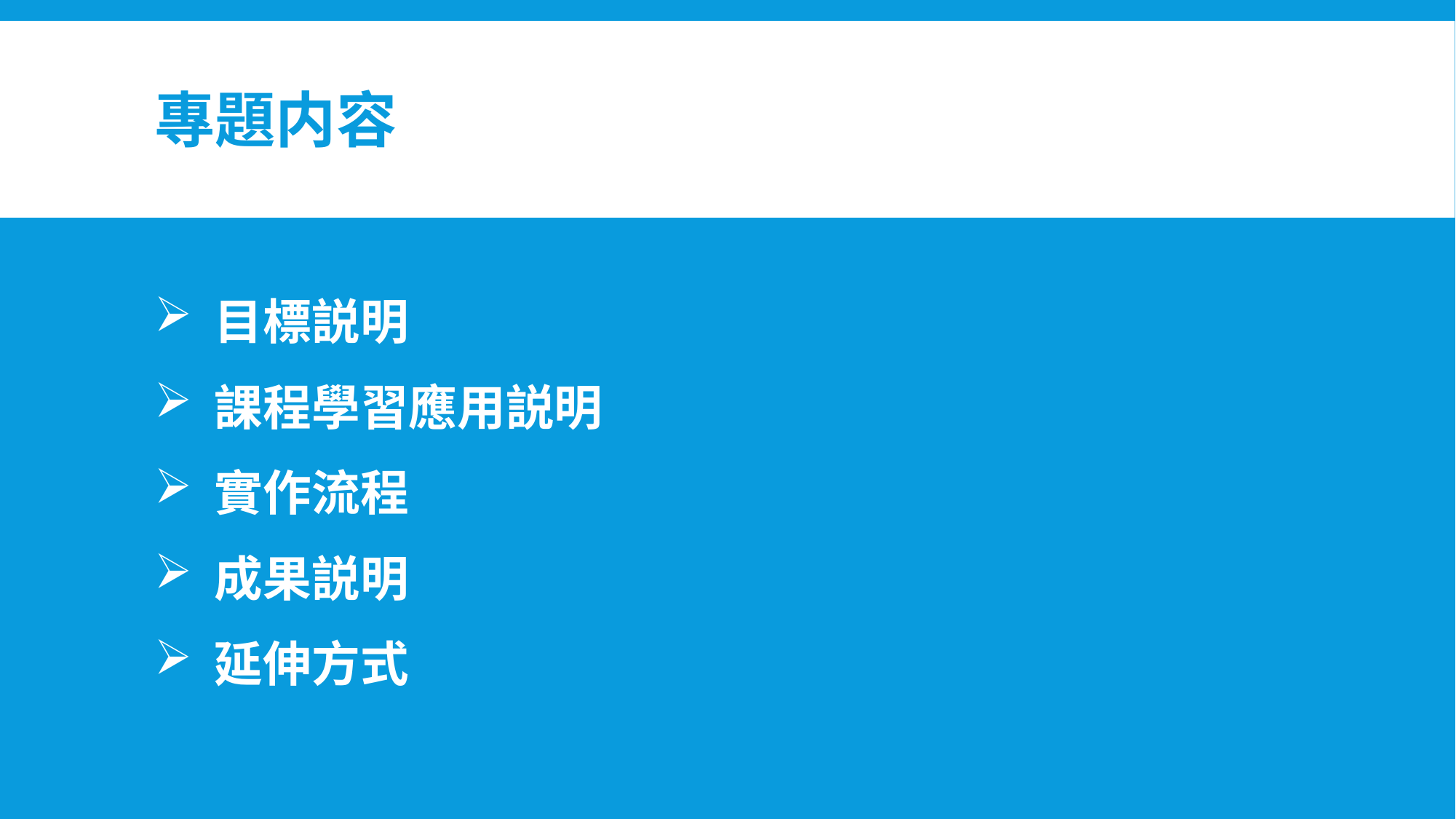

# 專題内容
目標説明
課程學習應用説明
實作流程
成果説明
延伸方式